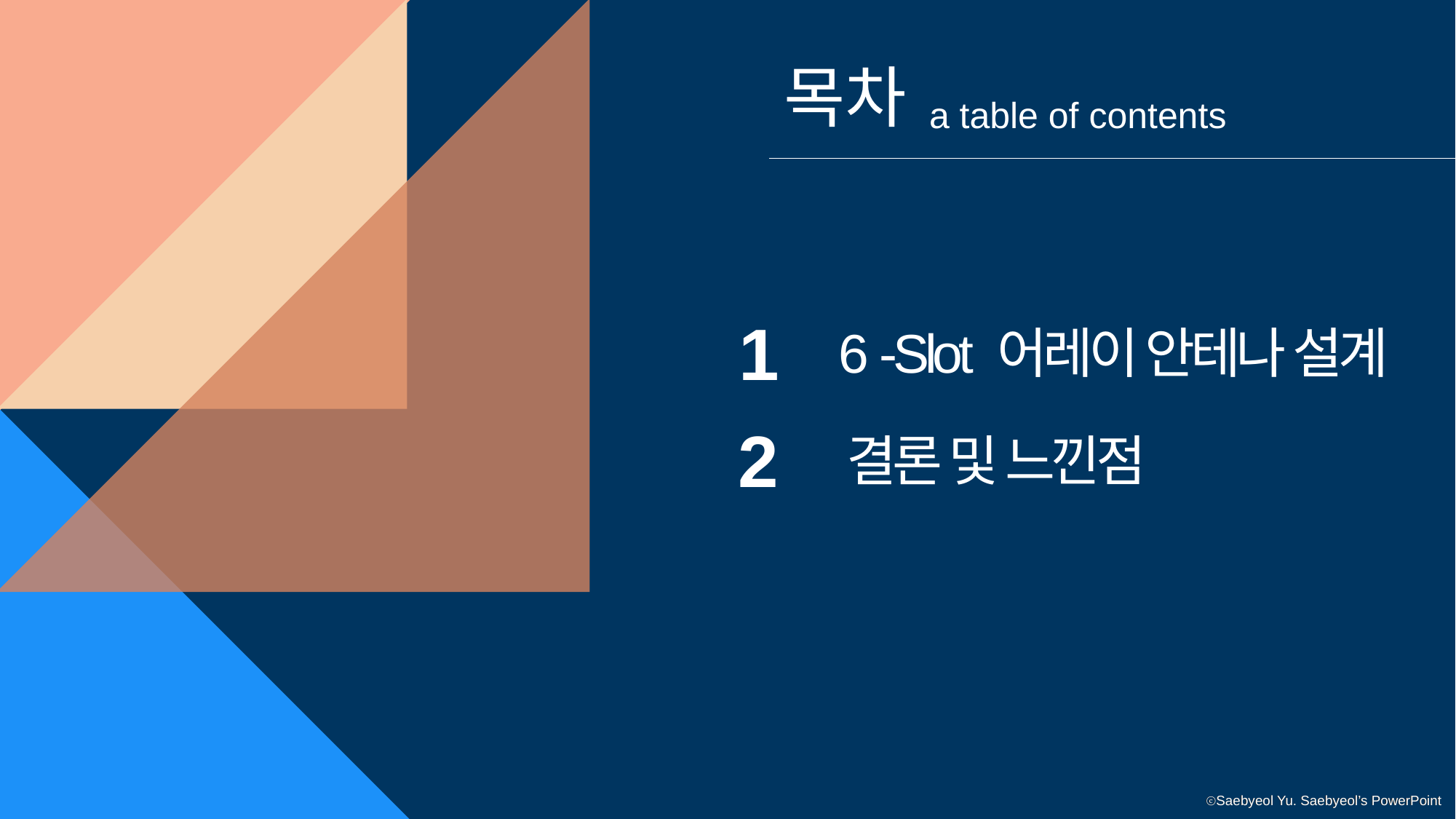

목차
a table of contents
1
6 -Slot 어레이 안테나 설계
2
결론 및 느낀점
ⓒSaebyeol Yu. Saebyeol’s PowerPoint